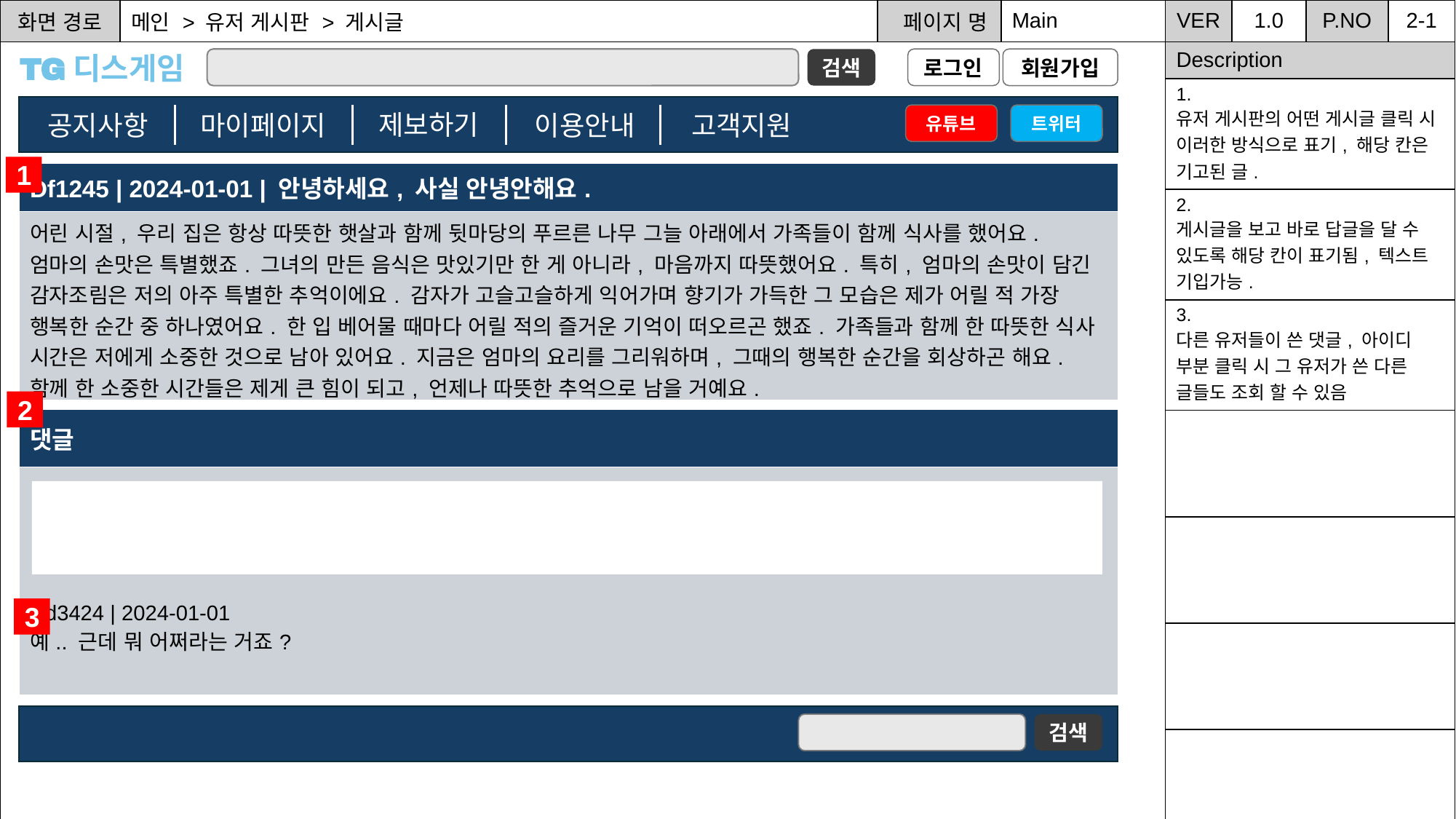

| 화면 경로 | 메인 > 유저 게시판 > 게시글 | 페이지 명 | Main | VER | 1.0 | P.NO | 2-1 |
| --- | --- | --- | --- | --- | --- | --- | --- |
|  |  |  |  | Description |  |  |  |
|  |  |  |  | 1. 유저 게시판의 어떤 게시글 클릭 시 이러한 방식으로 표기, 해당 칸은 기고된 글. |  |  |  |
|  |  |  |  | 2. 게시글을 보고 바로 답글을 달 수 있도록 해당 칸이 표기됨, 텍스트 기입가능. |  |  |  |
|  |  |  |  | 3. 다른 유저들이 쓴 댓글, 아이디 부분 클릭 시 그 유저가 쓴 다른 글들도 조회 할 수 있음 |  |  |  |
|  |  |  |  |  |  |  |  |
|  |  |  |  |  |  |  |  |
|  |  |  |  |  |  |  |  |
|  |  |  |  |  |  |  |  |
TG디스게임
로그인

검색
회원가입

제보하기
공지사항
고객지원
마이페이지
이용안내
유튜브
트위터
1
| Df1245 | 2024-01-01 | 안녕하세요, 사실 안녕안해요. |
| --- |
| 어린 시절, 우리 집은 항상 따뜻한 햇살과 함께 뒷마당의 푸르른 나무 그늘 아래에서 가족들이 함께 식사를 했어요. 엄마의 손맛은 특별했죠. 그녀의 만든 음식은 맛있기만 한 게 아니라, 마음까지 따뜻했어요. 특히, 엄마의 손맛이 담긴 감자조림은 저의 아주 특별한 추억이에요. 감자가 고슬고슬하게 익어가며 향기가 가득한 그 모습은 제가 어릴 적 가장 행복한 순간 중 하나였어요. 한 입 베어물 때마다 어릴 적의 즐거운 기억이 떠오르곤 했죠. 가족들과 함께 한 따뜻한 식사 시간은 저에게 소중한 것으로 남아 있어요. 지금은 엄마의 요리를 그리워하며, 그때의 행복한 순간을 회상하곤 해요. 함께 한 소중한 시간들은 제게 큰 힘이 되고, 언제나 따뜻한 추억으로 남을 거예요. |
2
| 댓글 |
| --- |
| Dd3424 | 2024-01-01 예.. 근데 뭐 어쩌라는 거죠? |

3

검색